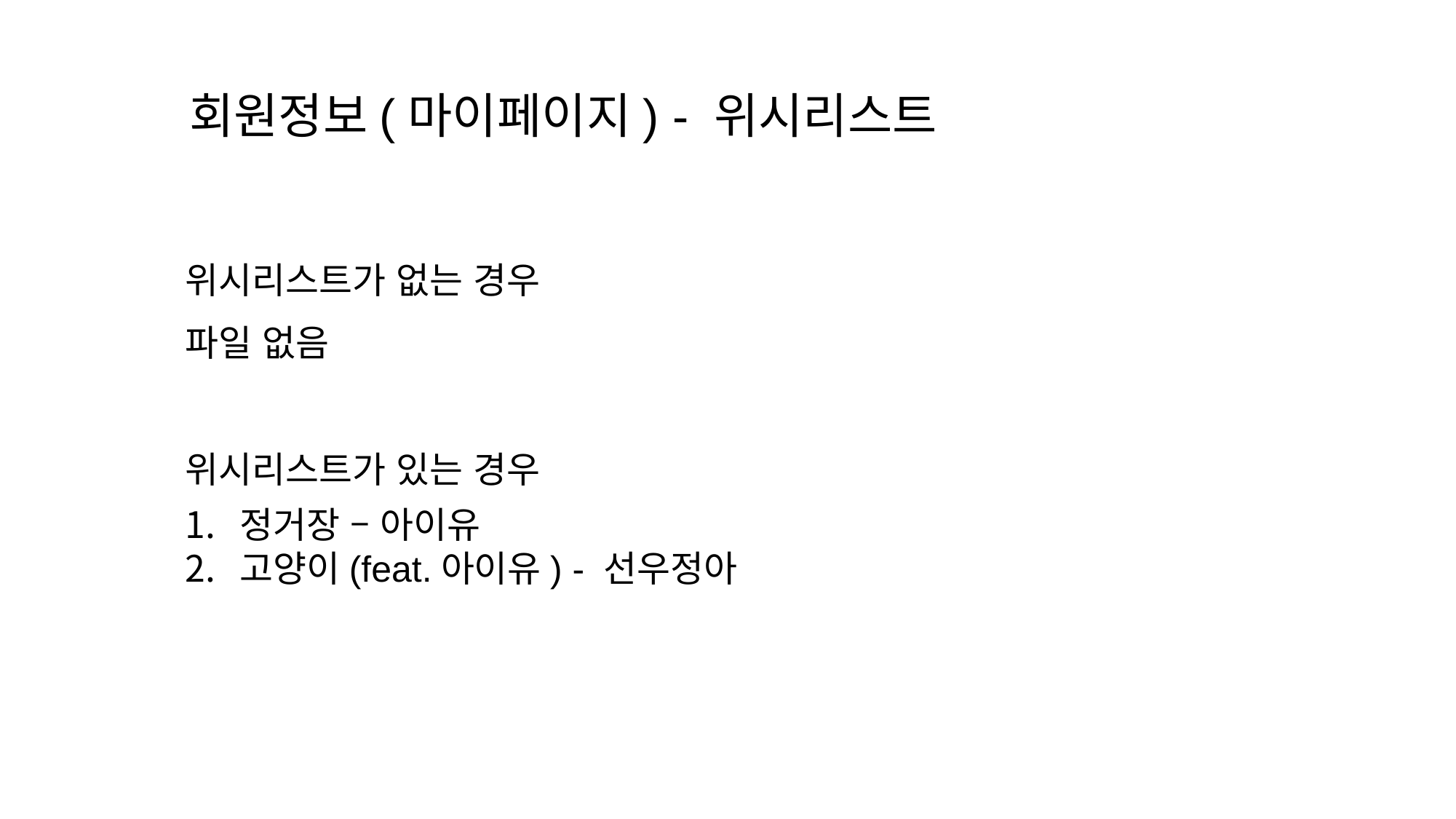

# 회원정보(마이페이지) - 위시리스트
위시리스트가 없는 경우
파일 없음
위시리스트가 있는 경우
정거장 – 아이유
고양이(feat.아이유) - 선우정아